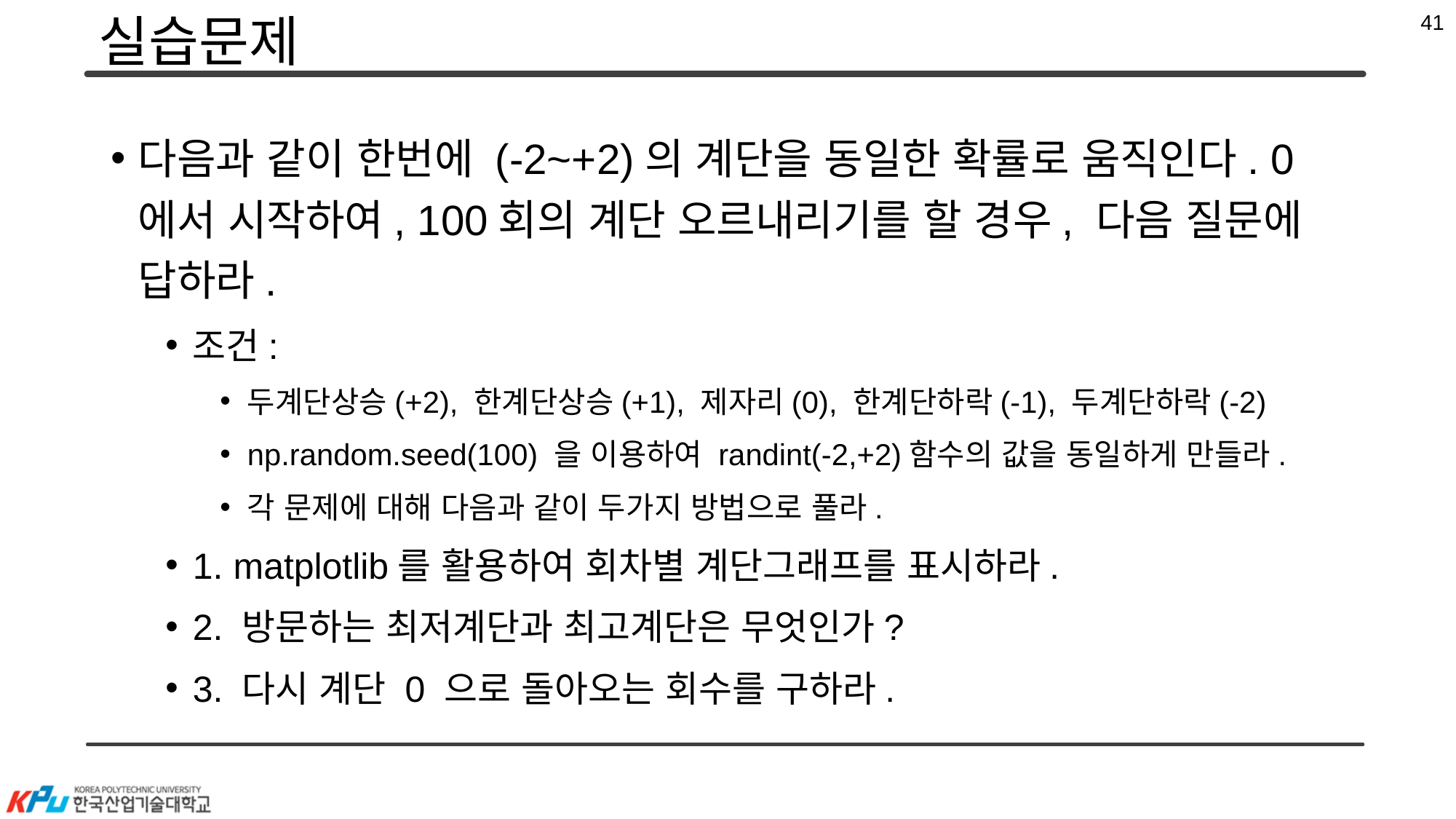

41
# 실습문제
다음과 같이 한번에 (-2~+2)의 계단을 동일한 확률로 움직인다. 0 에서 시작하여, 100회의 계단 오르내리기를 할 경우, 다음 질문에 답하라.
조건:
두계단상승(+2), 한계단상승(+1), 제자리(0), 한계단하락(-1), 두계단하락(-2)
np.random.seed(100) 을 이용하여 randint(-2,+2)함수의 값을 동일하게 만들라.
각 문제에 대해 다음과 같이 두가지 방법으로 풀라.
1. matplotlib를 활용하여 회차별 계단그래프를 표시하라.
2. 방문하는 최저계단과 최고계단은 무엇인가?
3. 다시 계단 0 으로 돌아오는 회수를 구하라.